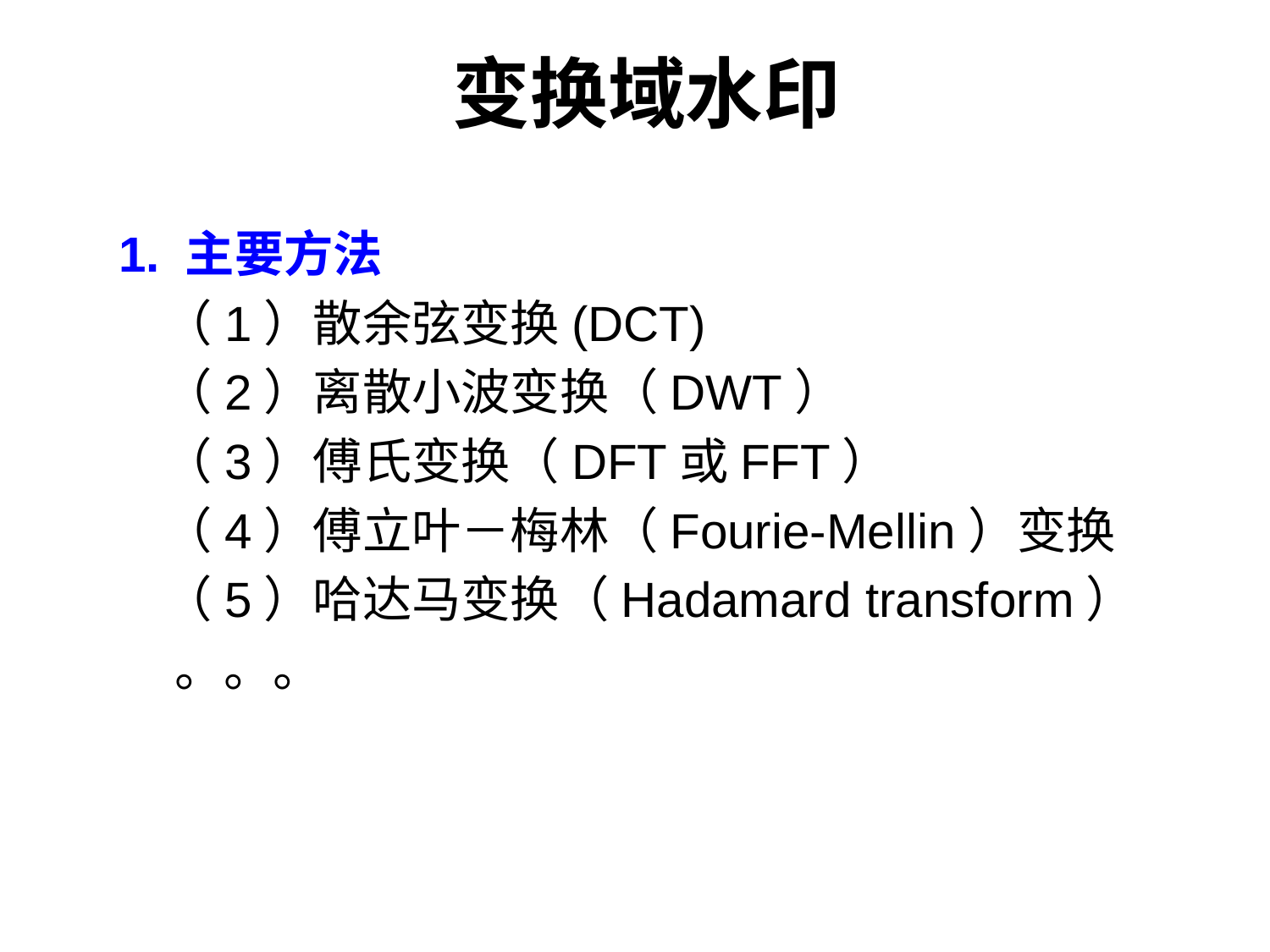

# 变换域水印
1. 主要方法
   （1）散余弦变换(DCT)
   （2）离散小波变换（DWT）
   （3）傅氏变换（DFT或FFT）
   （4）傅立叶－梅林（Fourie-Mellin）变换
   （5）哈达马变换（Hadamard transform）
    。。。